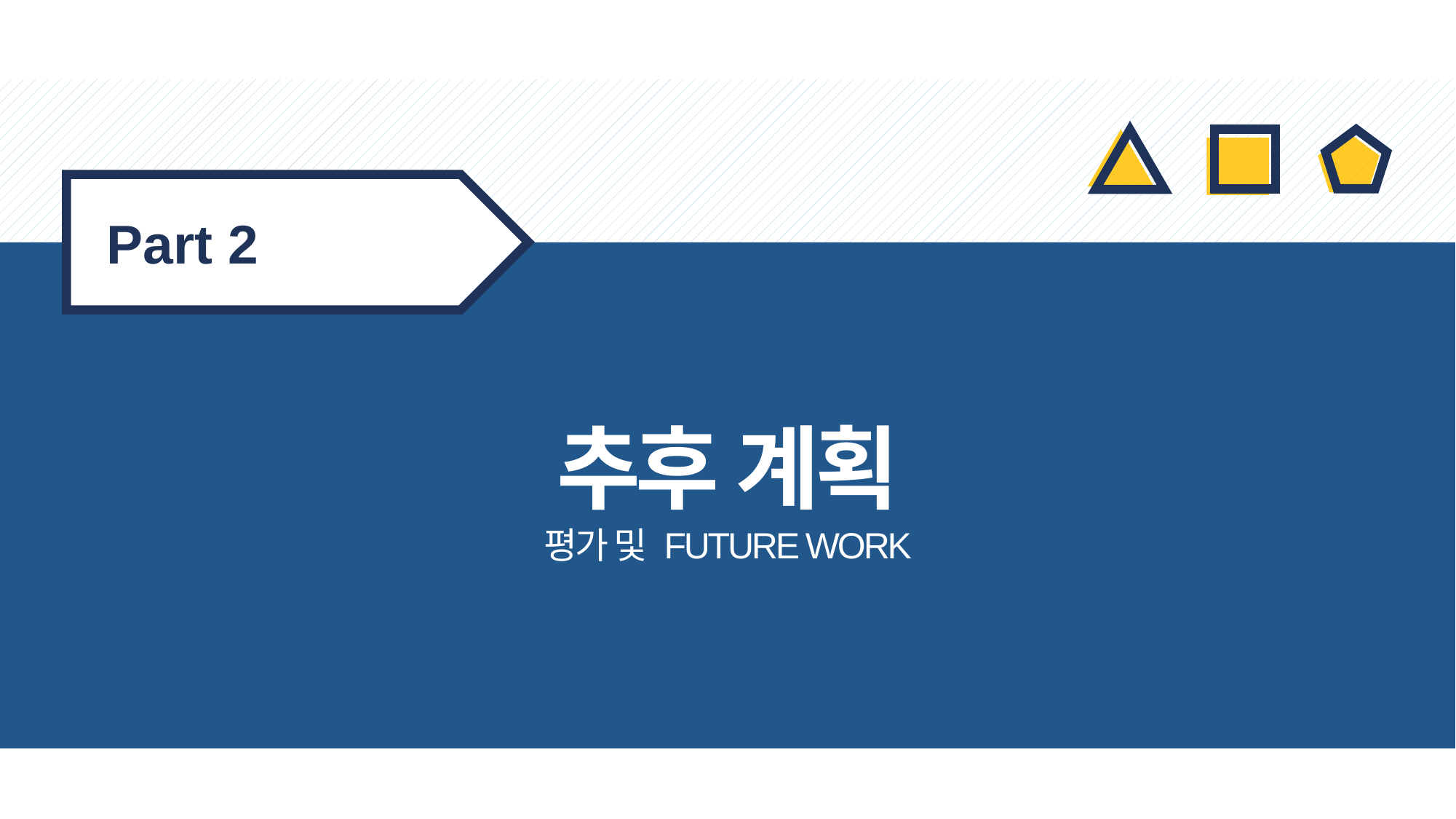

Part 2

추후 계획
평가 및 FUTURE WORK